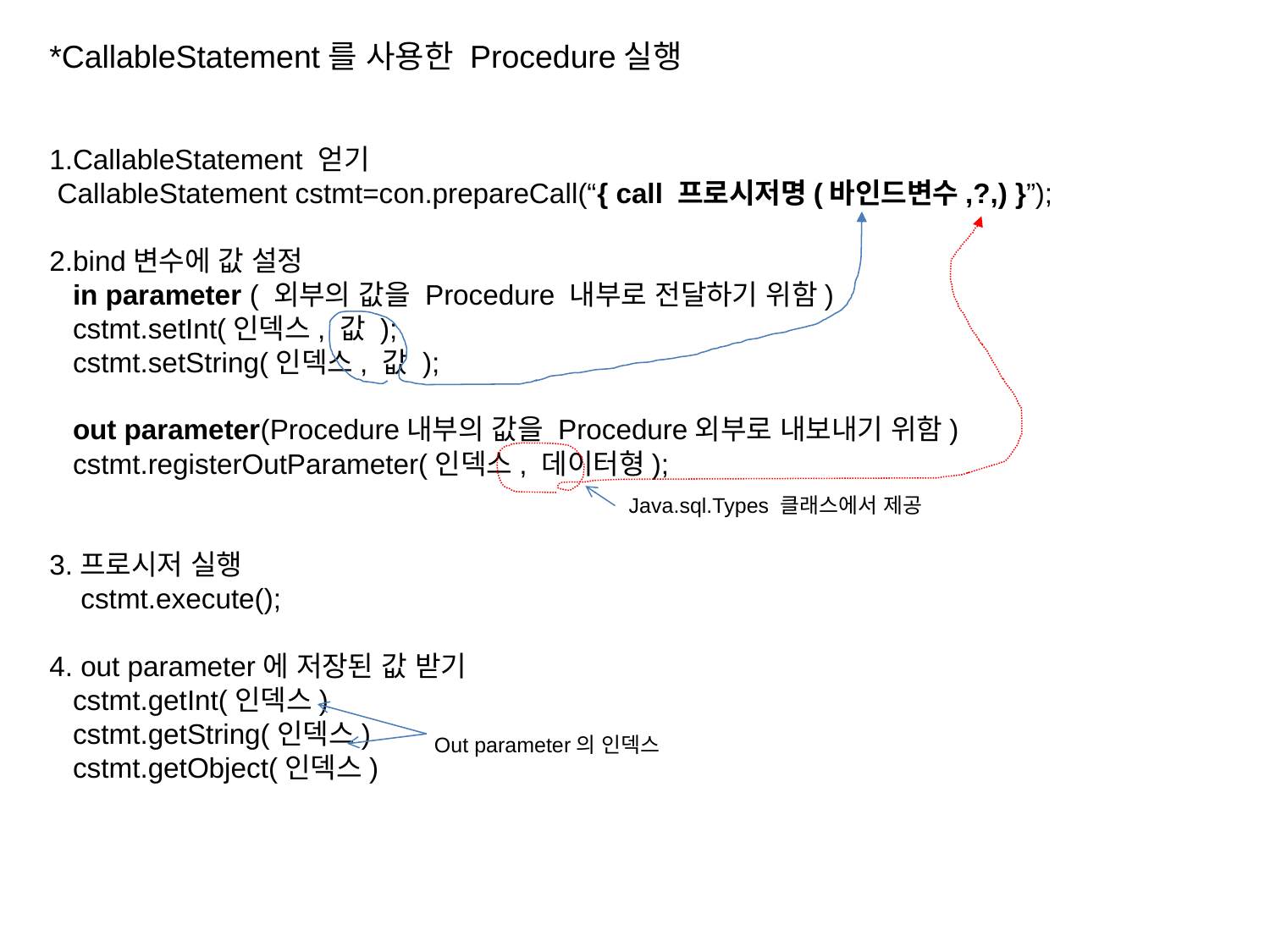

*CallableStatement를 사용한 Procedure실행

1.CallableStatement 얻기
 CallableStatement cstmt=con.prepareCall(“{ call 프로시저명(바인드변수,?,) }”);

2.bind변수에 값 설정
   in parameter ( 외부의 값을 Procedure 내부로 전달하기 위함)
   cstmt.setInt(인덱스, 값 );
   cstmt.setString(인덱스, 값 );

   out parameter(Procedure내부의 값을 Procedure외부로 내보내기 위함)
   cstmt.registerOutParameter(인덱스, 데이터형);

3.프로시저 실행
    cstmt.execute();

4. out parameter에 저장된 값 받기
   cstmt.getInt(인덱스)
   cstmt.getString(인덱스)
   cstmt.getObject(인덱스)

Java.sql.Types 클래스에서 제공
Out parameter의 인덱스